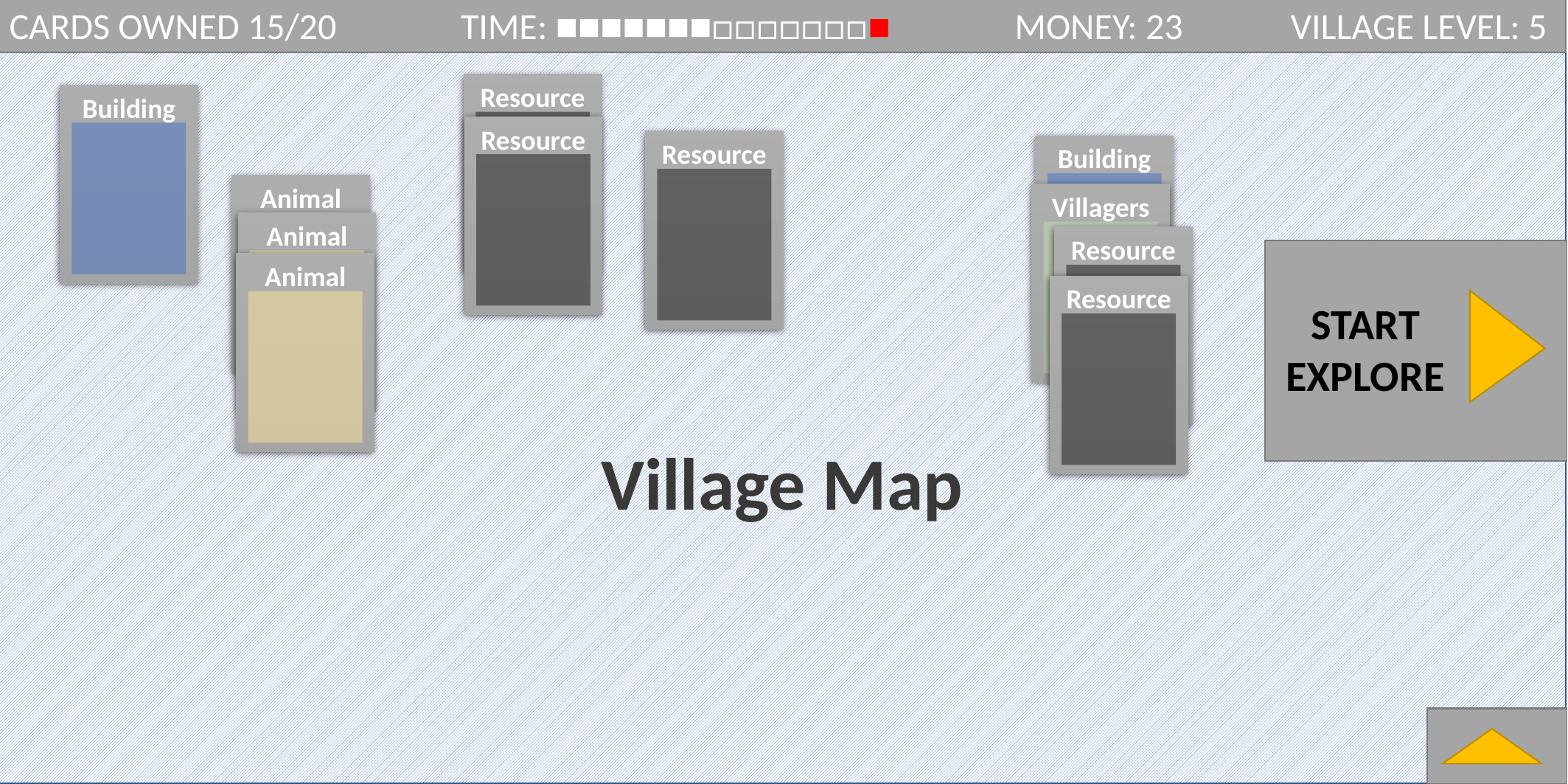

参考宽度 18
Building

CARDS OWNED 15/20               TIME: ■■■■■■■□□□□□□□■               MONEY: 23             VILLAGE LEVEL: 5

Village Map
参考高度 9
Animal

Resource

Building

Resource

Resource

Building

Animal

Villagers

Animal

Resource

Animal

Resource

START
EXPLORE
Weapon

Villagers

Resource